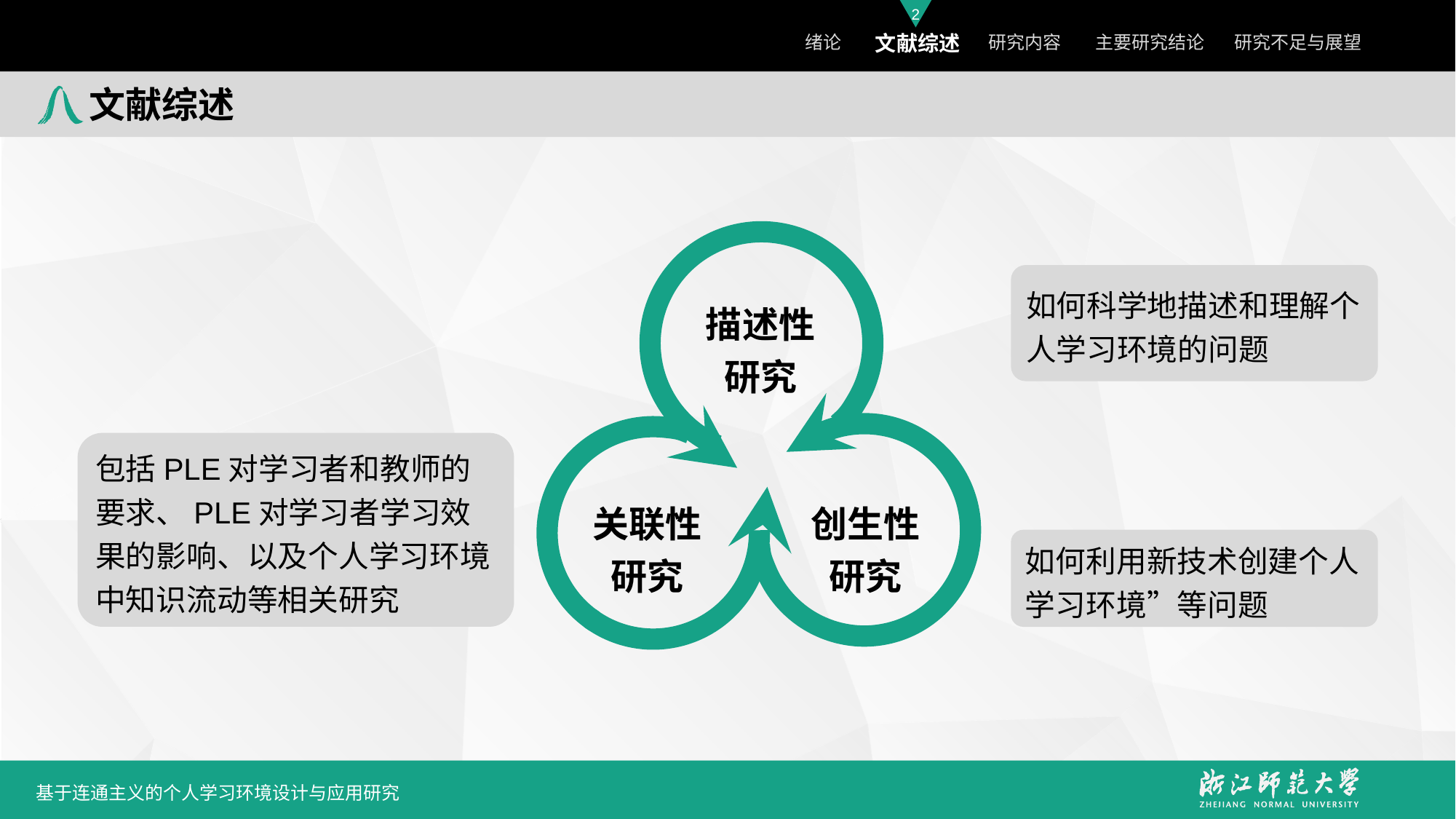

文献综述

如何科学地描述和理解个人学习环境的问题
描述性
研究

包括PLE对学习者和教师的要求、PLE对学习者学习效果的影响、以及个人学习环境中知识流动等相关研究
关联性
研究
创生性
研究
如何利用新技术创建个人学习环境”等问题